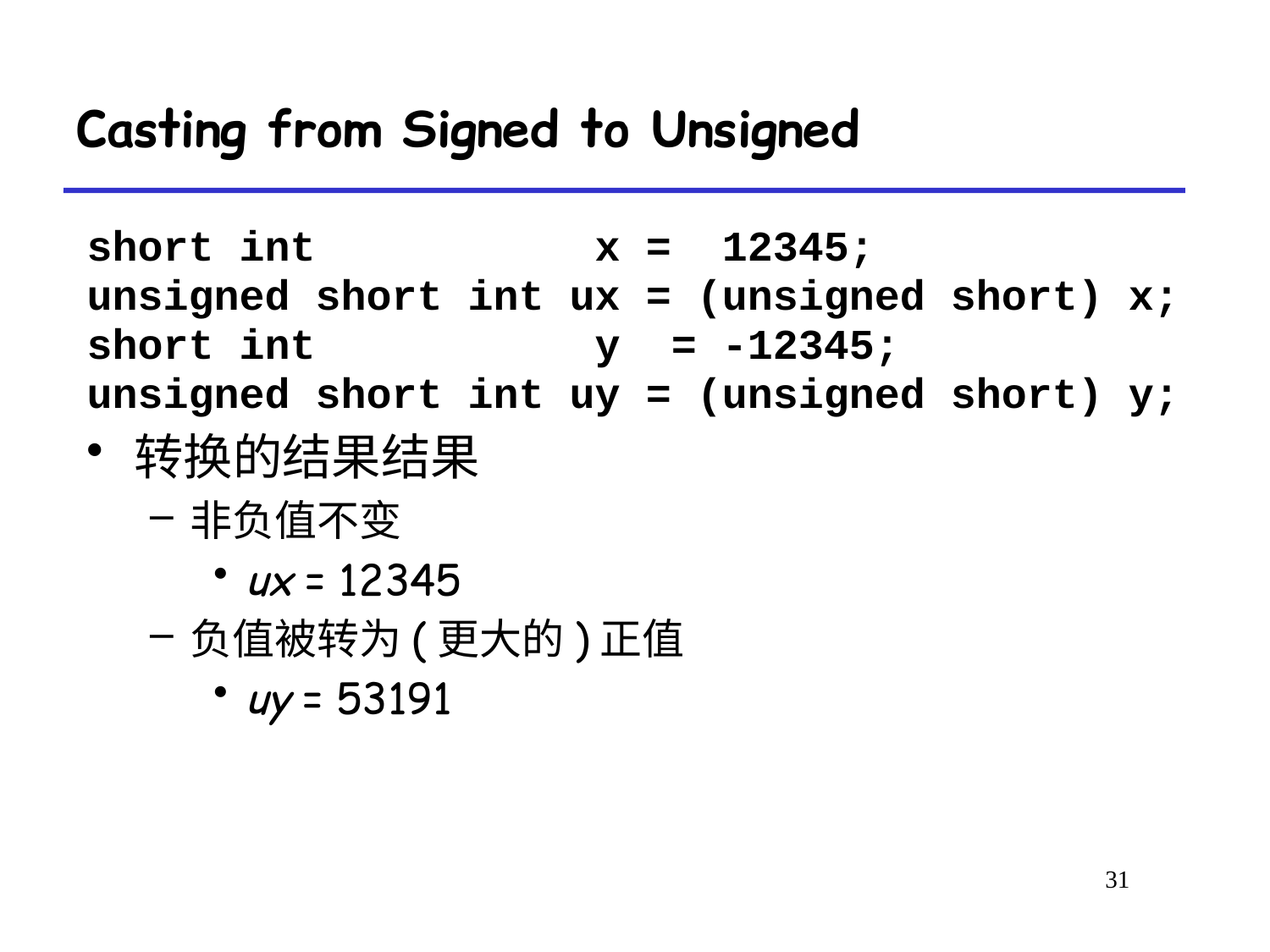

# Casting from Signed to Unsigned
short int           x =  12345;
unsigned short int ux = (unsigned short) x;
short int           y  = -12345;
unsigned short int uy = (unsigned short) y;
转换的结果结果
非负值不变
ux = 12345
负值被转为(更大的)正值
uy = 53191
31